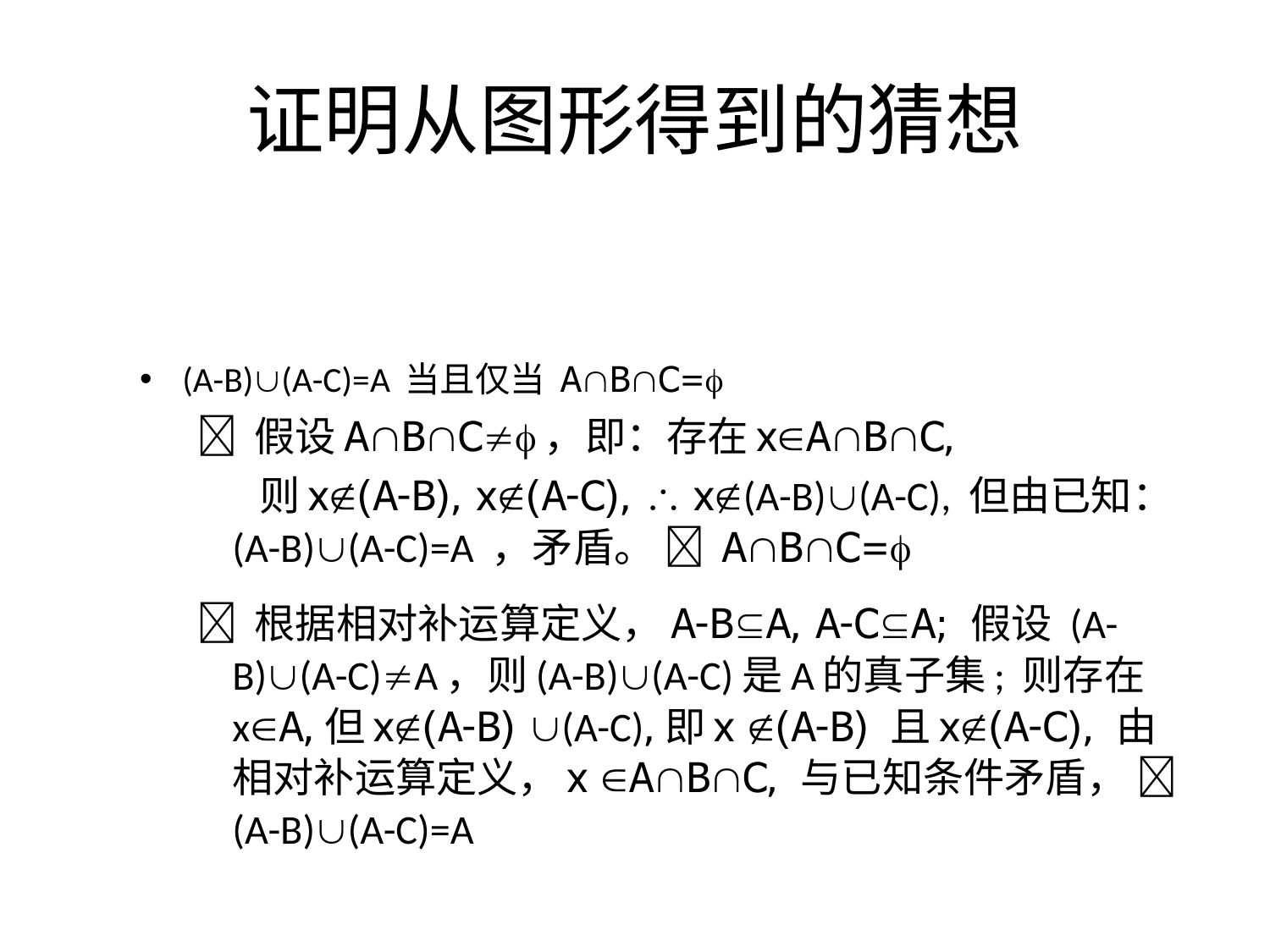

# 证明从图形得到的猜想
(A-B)∪(A-C)=A 当且仅当 A∩B∩C=φ
⇒ 假设A∩B∩C≠φ，即：存在x∈A∩B∩C,
      则x∉(A-B), x∉(A-C), ∴ x∉(A-B)∪(A-C), 但由已知： (A-B)∪(A-C)=A ，矛盾。 ∴ A∩B∩C=φ
⇐ 根据相对补运算定义，A-B⊆A, A-C⊆A; 假设 (A-B)∪(A-C)≠A，则(A-B)∪(A-C)是A的真子集; 则存在x∈A,但x∉(A-B) ∪(A-C),即x ∉(A-B) 且x∉(A-C), 由相对补运算定义，x ∈A∩B∩C, 与已知条件矛盾， ∴ (A-B)∪(A-C)=A